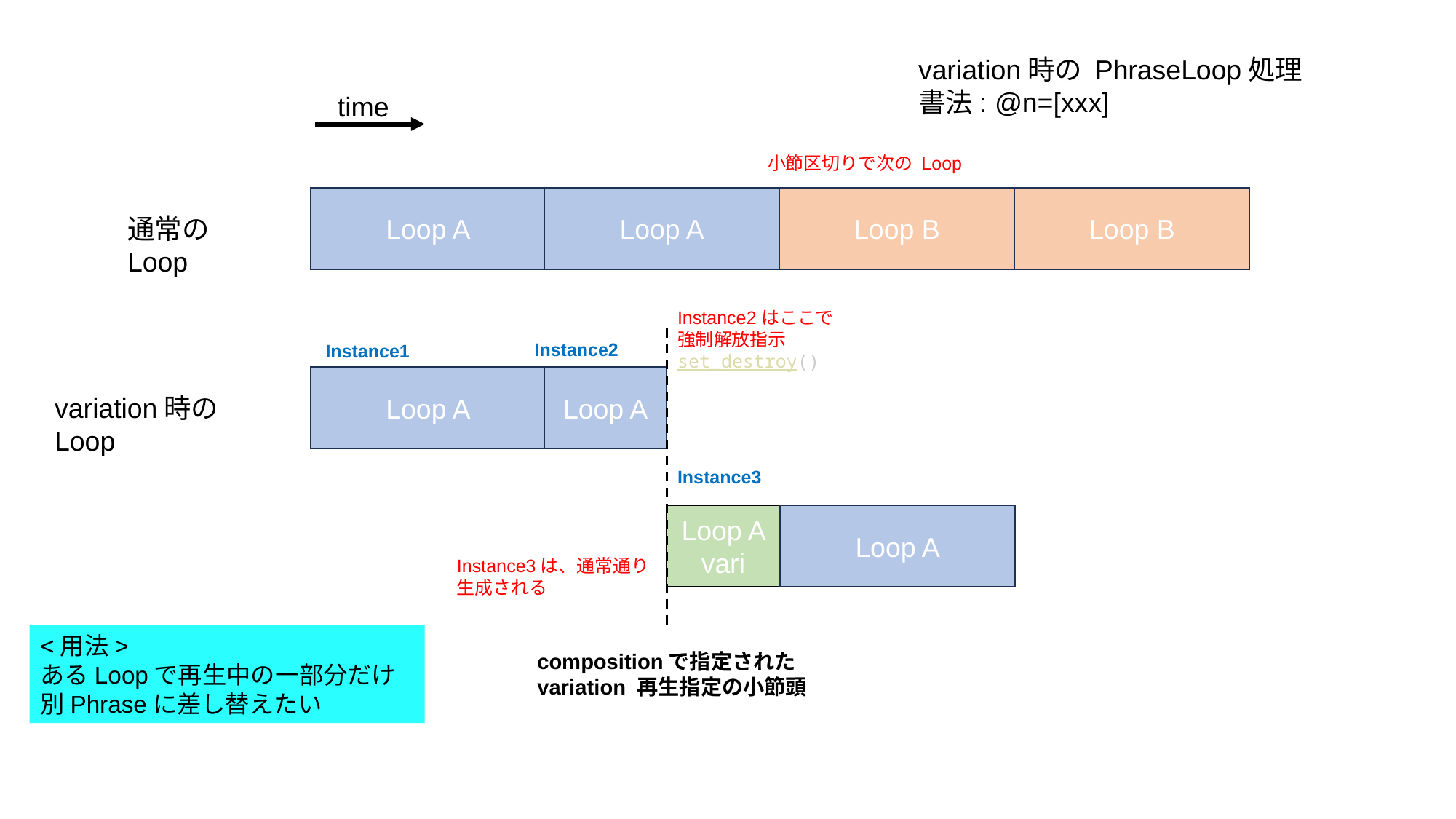

variation時の PhraseLoop処理
書法: @n=[xxx]
time
小節区切りで次の Loop
Loop A
Loop A
Loop B
Loop B
通常のLoop
Instance2はここで強制解放指示
set_destroy()
Instance2
Instance1
Loop A
Loop A
variation時のLoop
Instance3
Loop A vari
Loop A
Instance3は、通常通り生成される
<用法>
あるLoopで再生中の一部分だけ別Phraseに差し替えたい
compositionで指定された variation 再生指定の小節頭